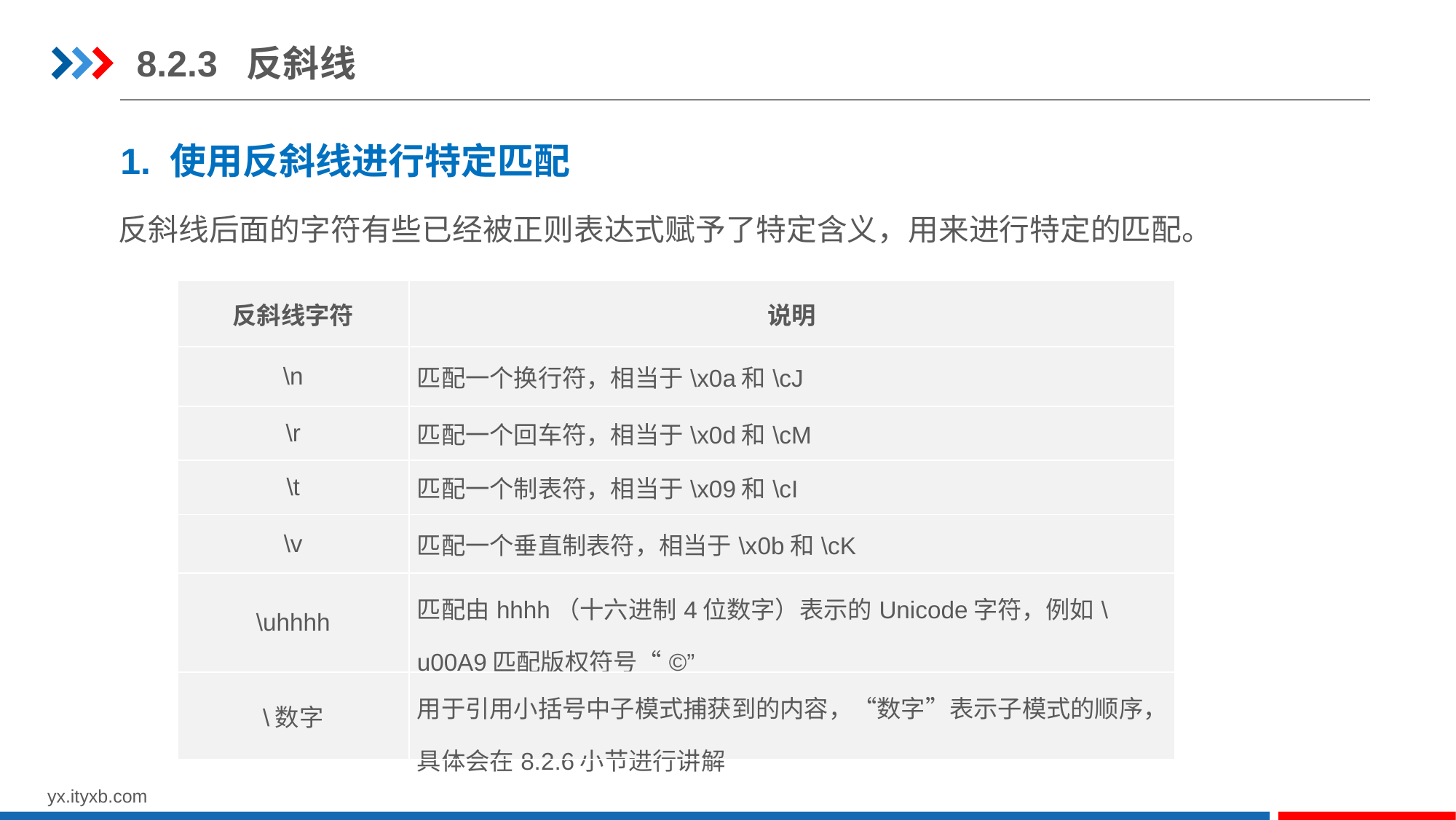

8.2.3  反斜线
1. 使用反斜线进行特定匹配

反斜线后面的字符有些已经被正则表达式赋予了特定含义，用来进行特定的匹配。
| 反斜线字符 | 说明 |
| --- | --- |
| \n | 匹配一个换行符，相当于\x0a和\cJ |
| \r | 匹配一个回车符，相当于\x0d和\cM |
| \t | 匹配一个制表符，相当于\x09和\cI |
| \v | 匹配一个垂直制表符，相当于\x0b和\cK |
| \uhhhh | 匹配由hhhh（十六进制4位数字）表示的Unicode字符，例如\u00A9匹配版权符号“©” |
| \数字 | 用于引用小括号中子模式捕获到的内容，“数字”表示子模式的顺序，具体会在8.2.6小节进行讲解 |